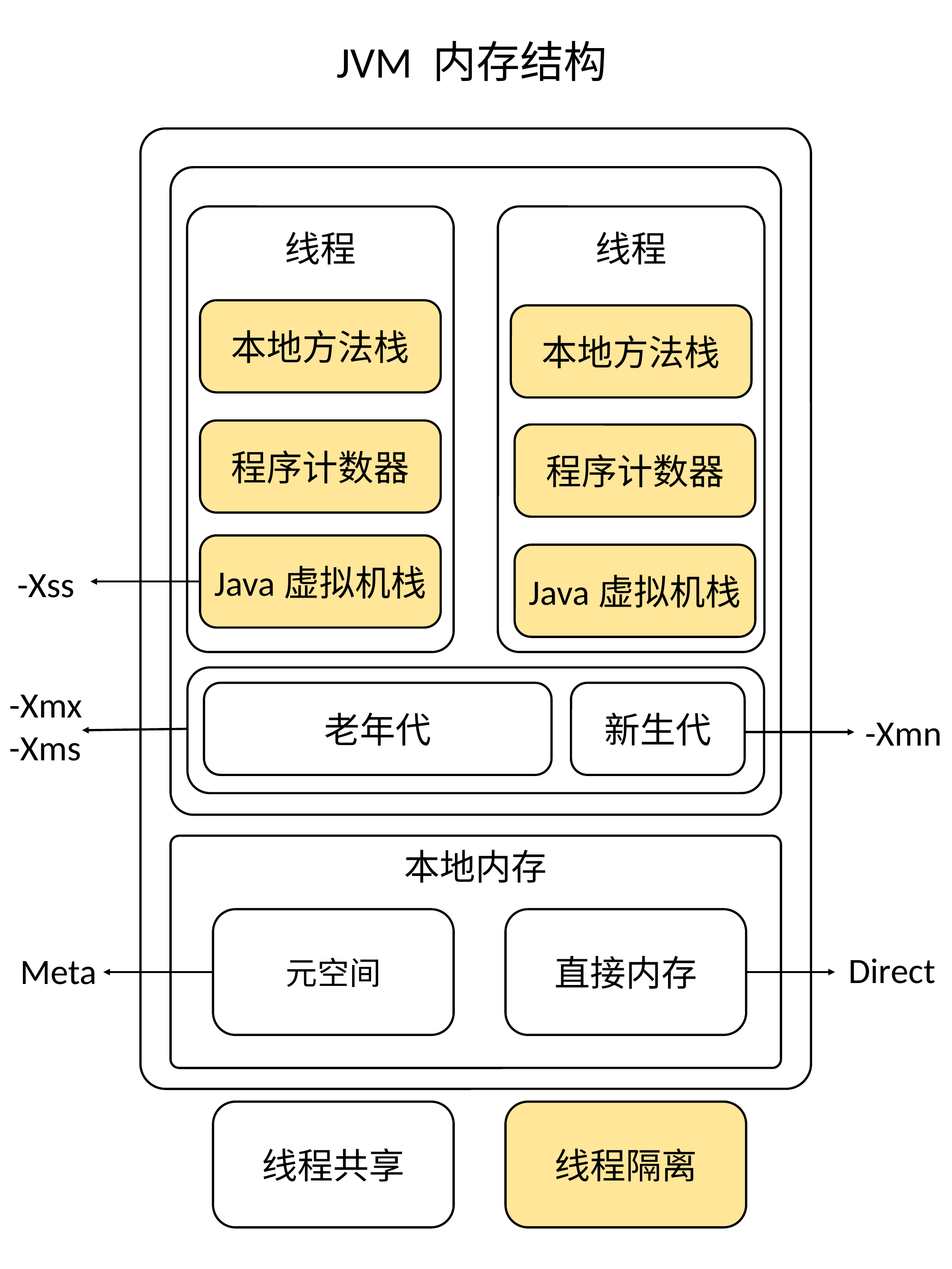

JVM 内存结构

线程
线程
本地方法栈
本地方法栈
程序计数器
程序计数器
Java虚拟机栈
Java虚拟机栈
-Xss

-Xmx
-Xms
老年代
新生代
-Xmn

本地内存
元空间
直接内存
Direct
Meta
线程共享
线程隔离